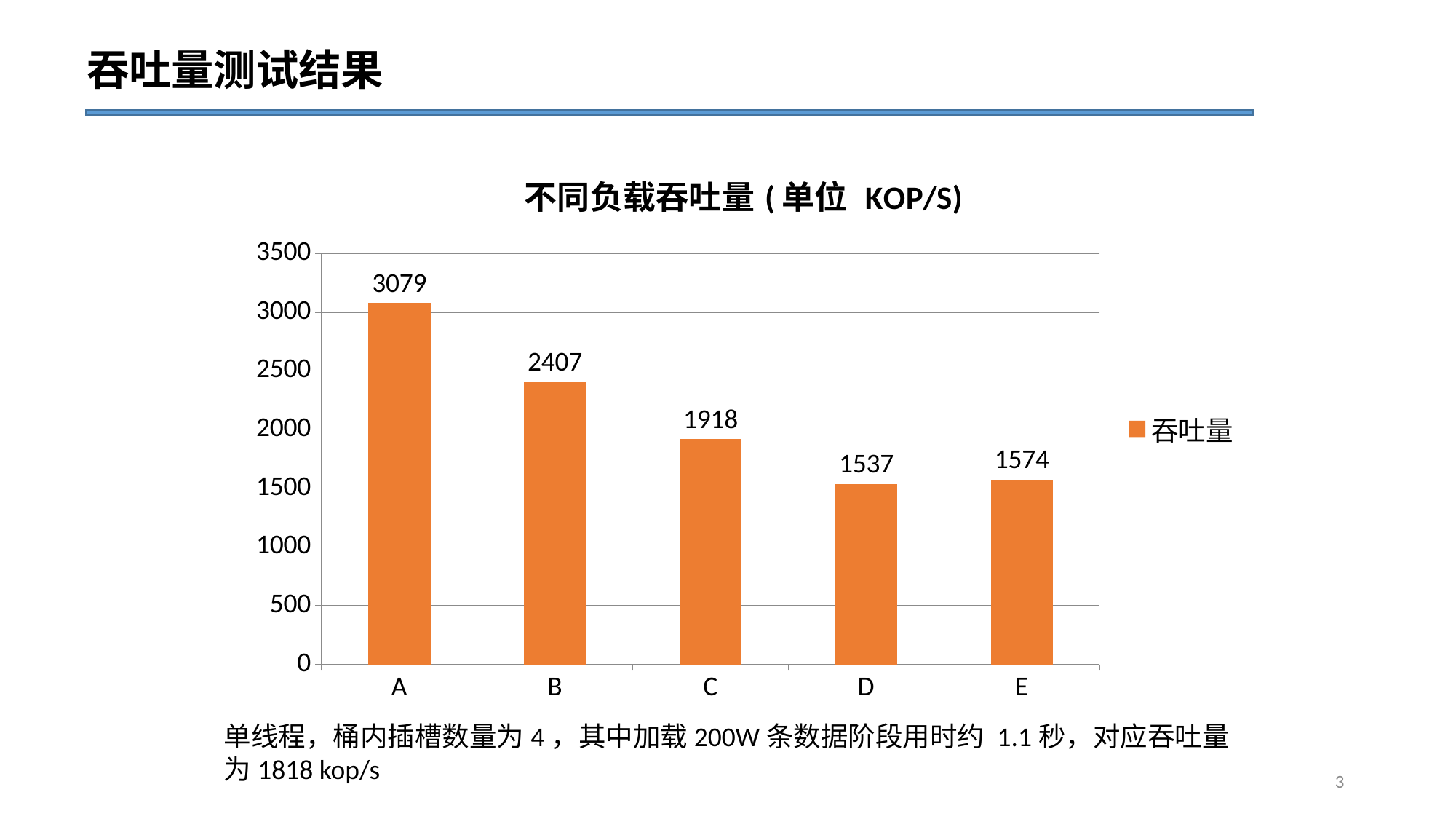

# 吞吐量测试结果

### Chart: 不同负载吞吐量(单位 KOP/S)

| Category | 吞吐量 |
|---|---|
| A | 3079.0 |
| B | 2407.0 |
| C | 1918.0 |
| D | 1537.0 |
| E | 1574.0 |
单线程，桶内插槽数量为4，其中加载200W条数据阶段用时约 1.1秒，对应吞吐量为1818 kop/s

3